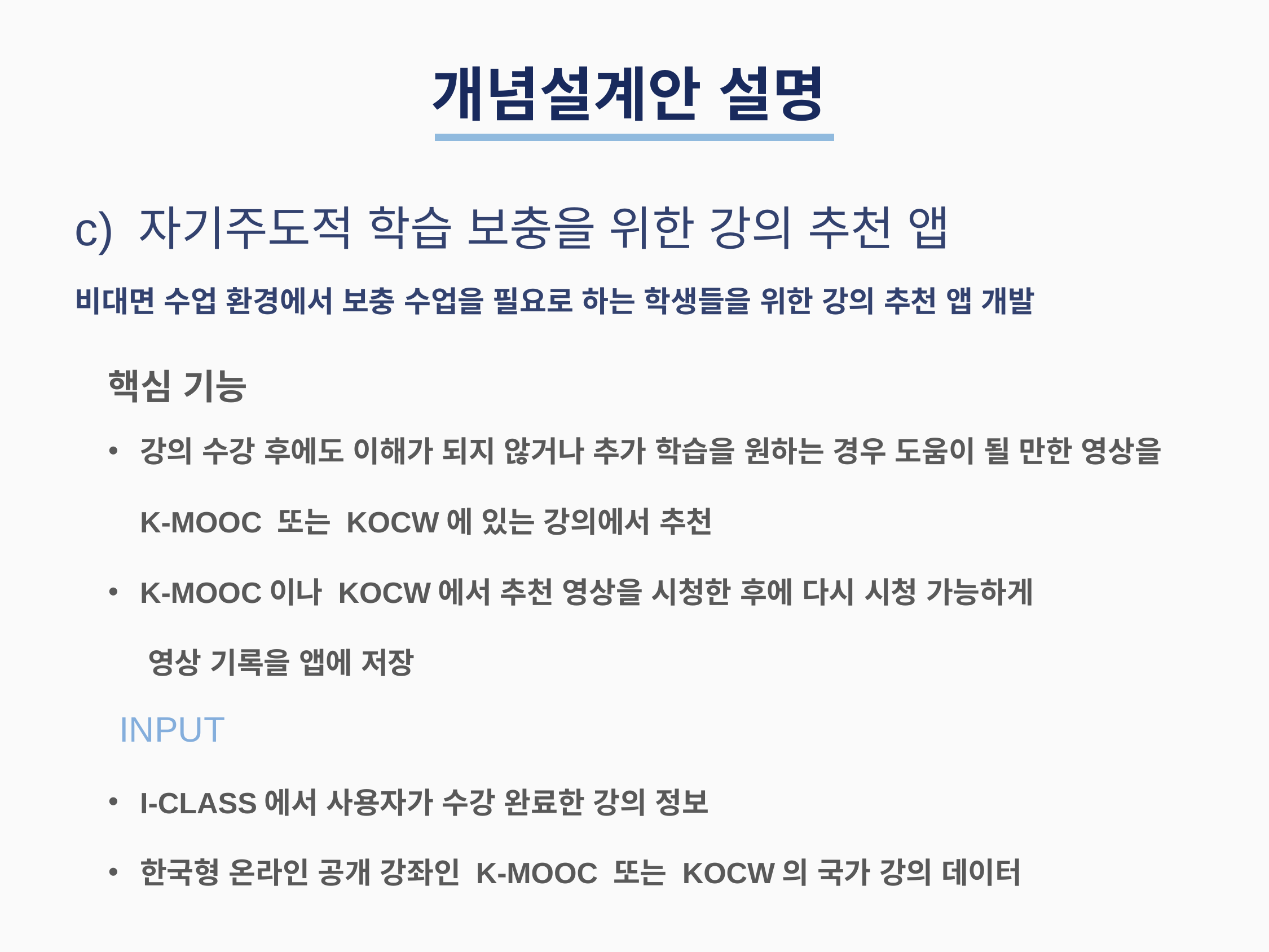

개념설계안 설명
c) 자기주도적 학습 보충을 위한 강의 추천 앱
비대면 수업 환경에서 보충 수업을 필요로 하는 학생들을 위한 강의 추천 앱 개발
핵심 기능
강의 수강 후에도 이해가 되지 않거나 추가 학습을 원하는 경우 도움이 될 만한 영상을 K-MOOC 또는 KOCW에 있는 강의에서 추천
K-MOOC이나 KOCW에서 추천 영상을 시청한 후에 다시 시청 가능하게
    영상 기록을 앱에 저장

INPUT
I-CLASS에서 사용자가 수강 완료한 강의 정보
한국형 온라인 공개 강좌인 K-MOOC 또는 KOCW의 국가 강의 데이터